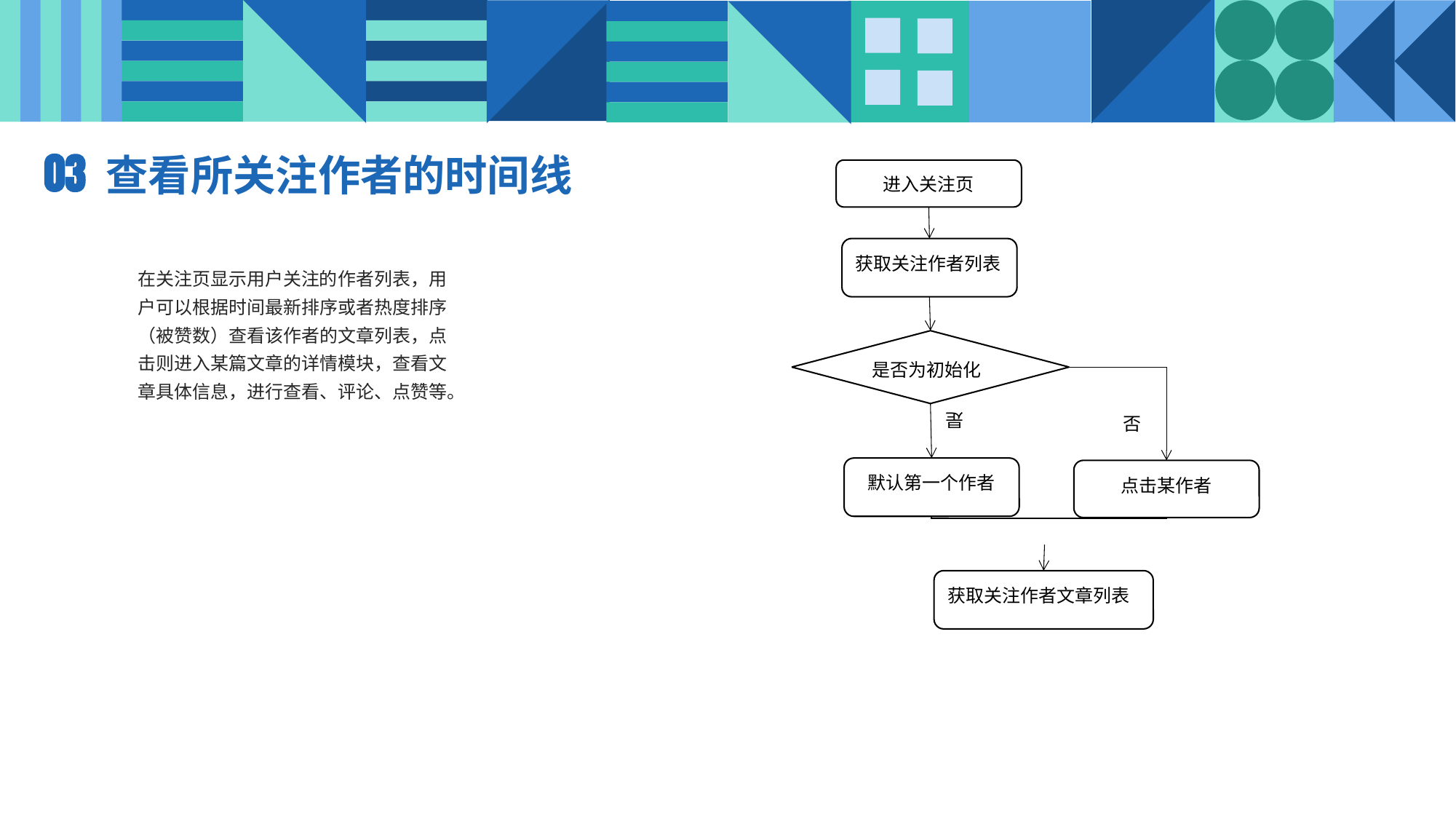

03 查看所关注作者的时间线

进入关注页
获取关注作者列表
是否为初始化
是
默认第一个作者
点击某作者
获取关注作者文章列表
在关注页显示用户关注的作者列表，用户可以根据时间最新排序或者热度排序（被赞数）查看该作者的文章列表，点击则进入某篇文章的详情模块，查看文章具体信息，进行查看、评论、点赞等。
否